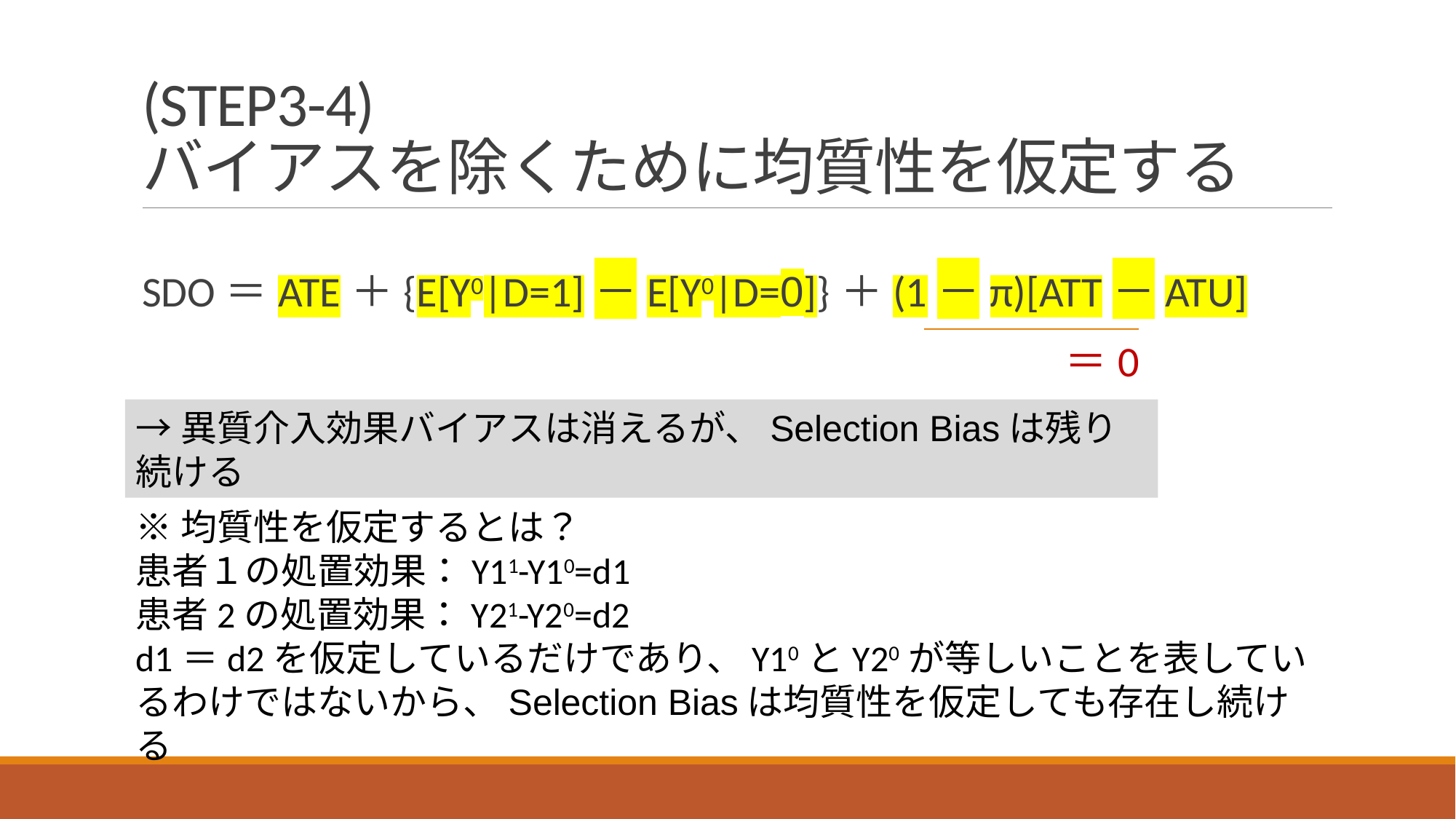

# (STEP3-4) バイアスを除くために均質性を仮定する
SDO＝ATE＋{E[Y0|D=1]－E[Y0|D=0]}＋(1－π)[ATT－ATU]

＝0
→異質介入効果バイアスは消えるが、Selection Biasは残り続ける
※均質性を仮定するとは？
患者１の処置効果：Y11-Y10=d1
患者2の処置効果：Y21-Y20=d2
d1＝d2を仮定しているだけであり、Y10とY20が等しいことを表しているわけではないから、Selection Biasは均質性を仮定しても存在し続ける